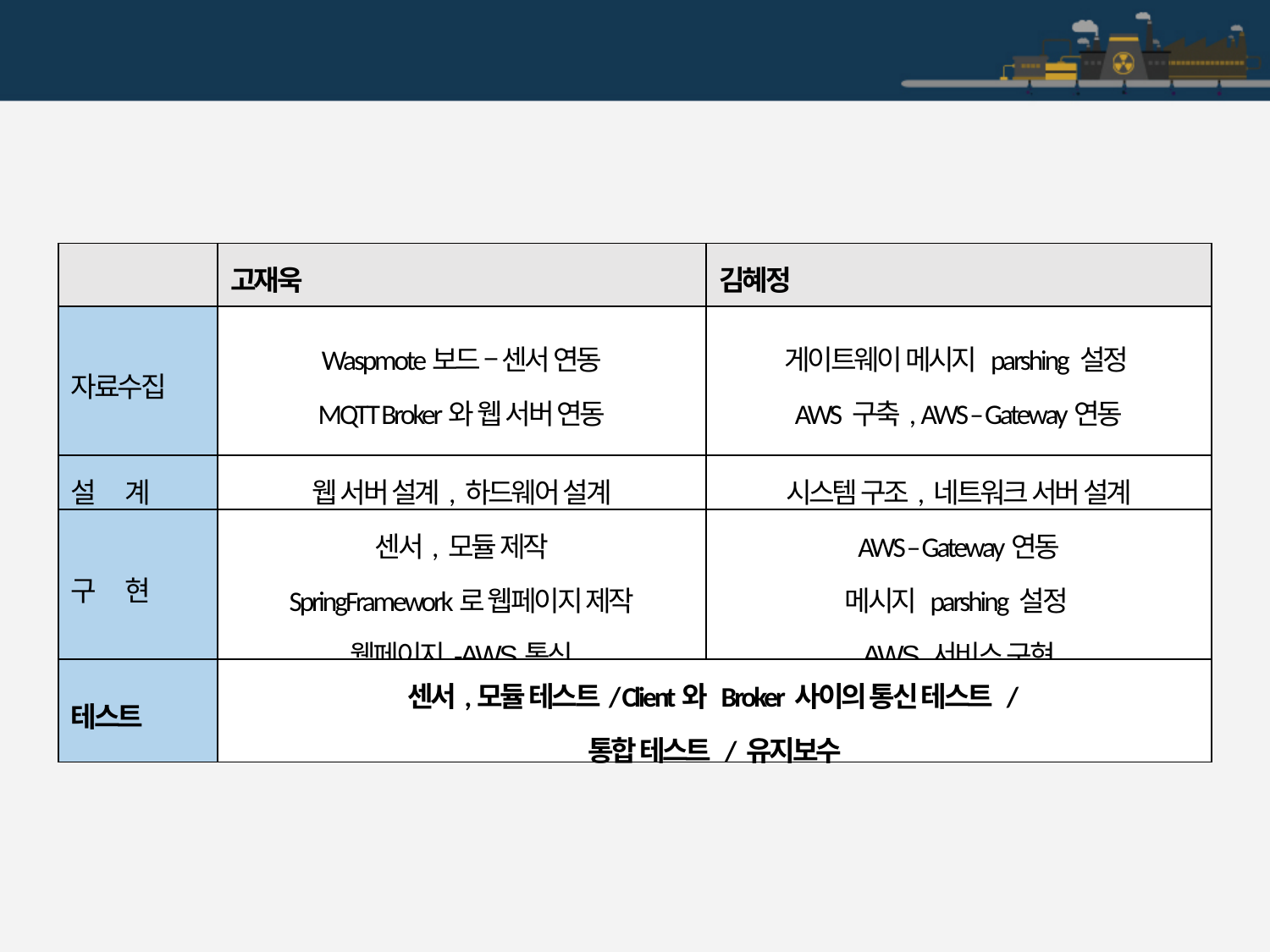

6  업무분담
|  | 고재욱 | 김혜정 |
| --- | --- | --- |
| 자료수집 | Waspmote보드 – 센서 연동 MQTT Broker와 웹 서버 연동 | 게이트웨이 메시지 parshing 설정 AWS 구축, AWS – Gateway연동 |
| 설 계 | 웹 서버 설계, 하드웨어 설계 | 시스템 구조, 네트워크 서버 설계 |
| 구 현 | 센서, 모듈 제작 SpringFramework로 웹페이지 제작 웹페이지-AWS통신 | AWS – Gateway연동 메시지 parshing 설정 AWS 서비스 구현 |
| 테스트 | 센서,모듈 테스트/ Client와 Broker 사이의 통신 테스트 / 통합 테스트 / 유지보수 |  |